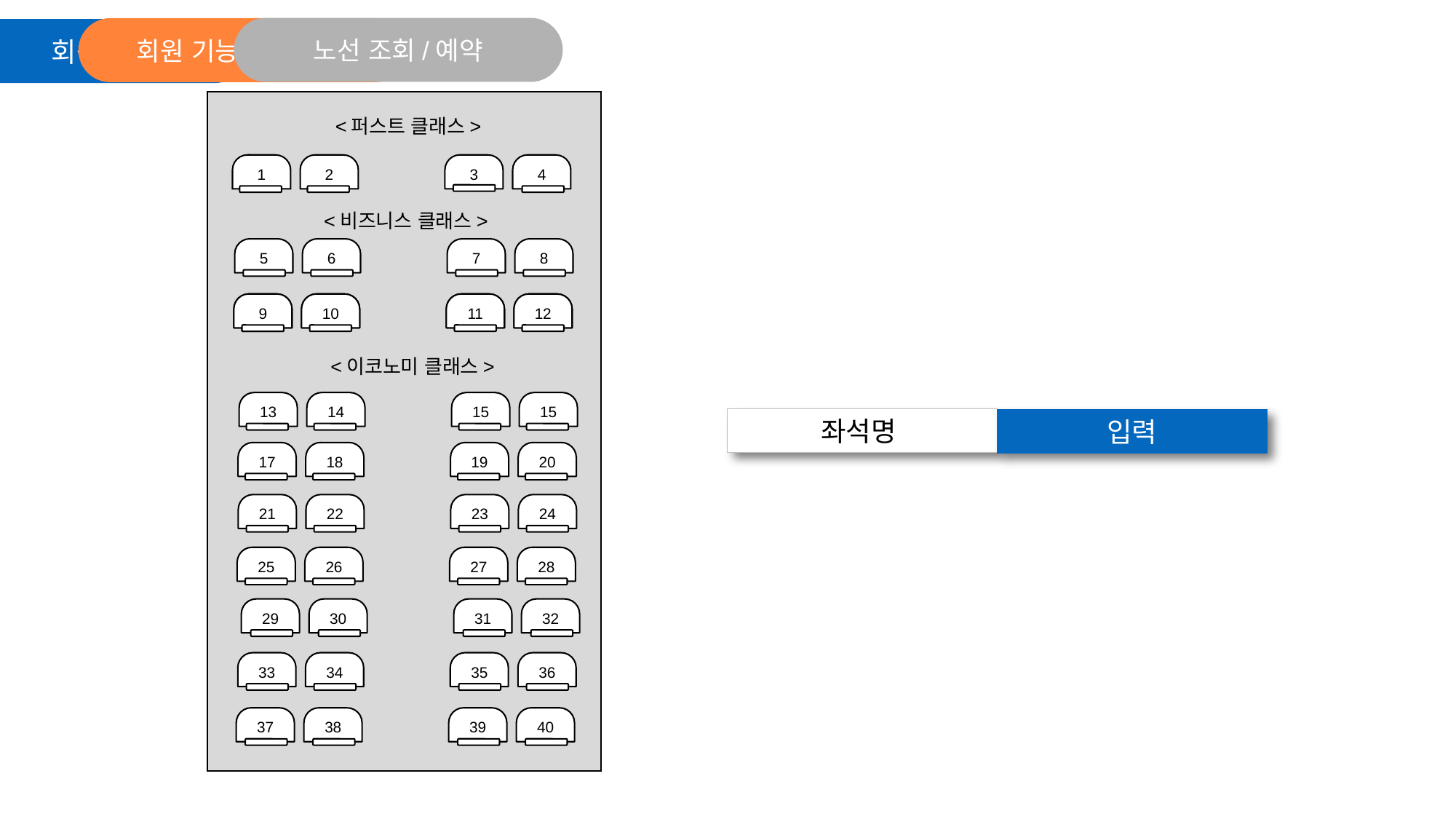

노선 조회/예약
회원 기능 선택 화면
회원 기능

<퍼스트 클래스>
1
2
3
4

<비즈니스 클래스>
5
6
7
8

9

10

11

12

<이코노미 클래스>
13
14
15
15
좌석명
입력

17
18
19
20

21
22
23
24

25
26
27
28

29
30
31
32

33
34
35
36

37
38
39
40